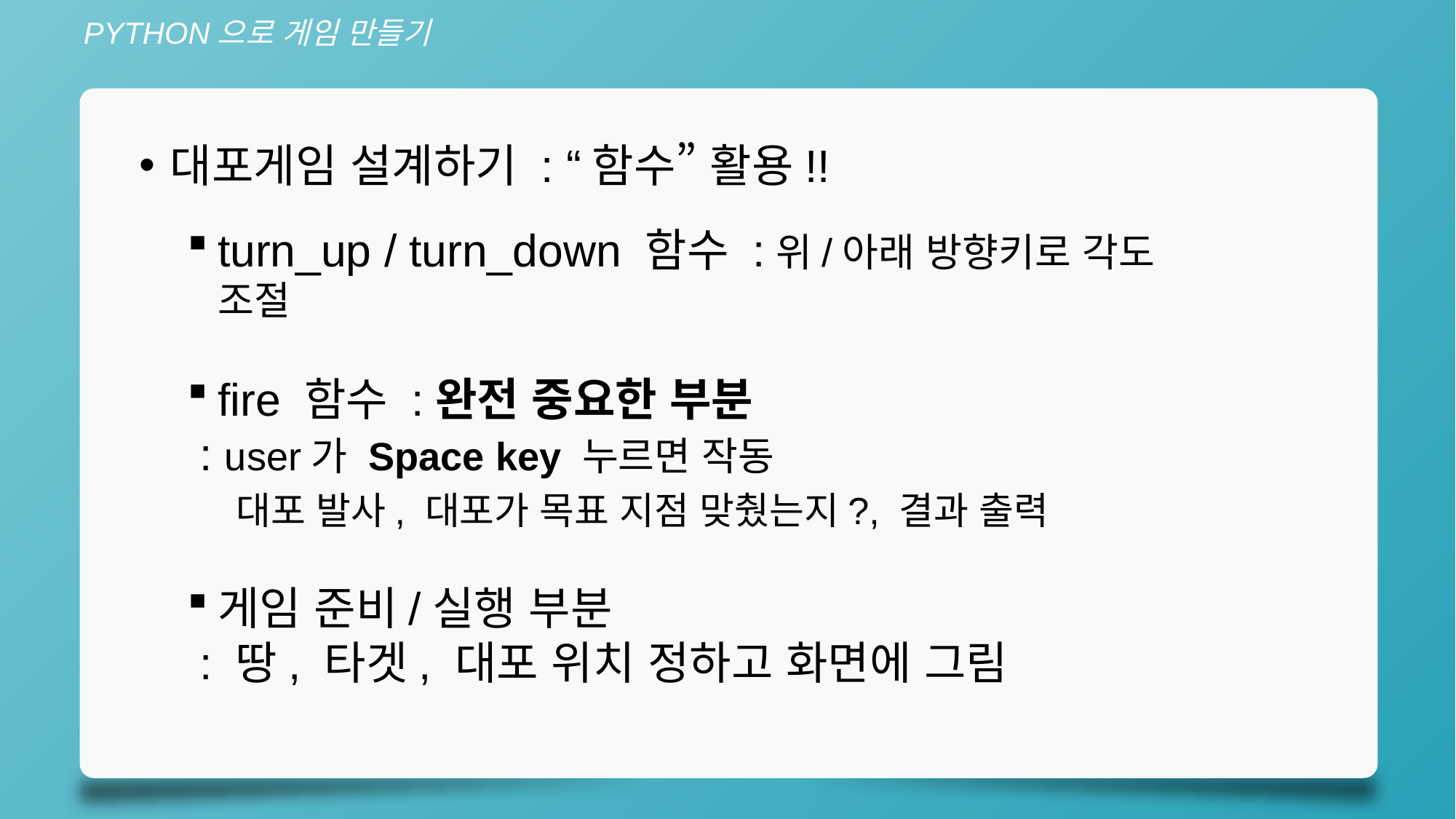

PYTHON으로 게임 만들기

대포게임 설계하기 : “함수” 활용!!
turn_up / turn_down 함수 :위/아래 방향키로 각도 조절

fire 함수 :완전 중요한 부분
 : user가 Space key 누르면 작동
   대포 발사, 대포가 목표 지점 맞췄는지?, 결과 출력

게임 준비/실행 부분
 : 땅, 타겟, 대포 위치 정하고 화면에 그림